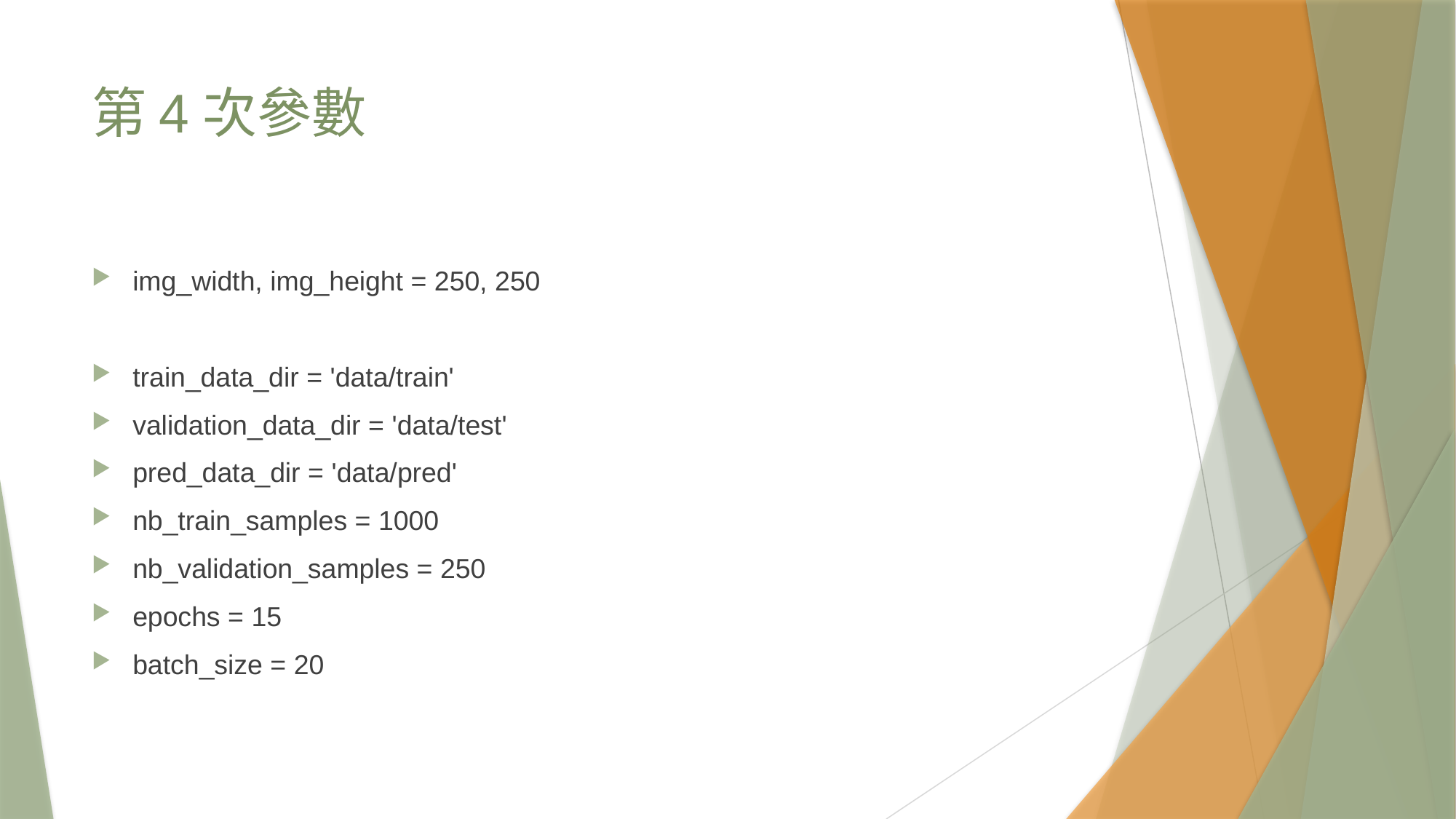

# 第4次參數
img_width, img_height = 250, 250

train_data_dir = 'data/train'
validation_data_dir = 'data/test'
pred_data_dir = 'data/pred'
nb_train_samples = 1000
nb_validation_samples = 250
epochs = 15
batch_size = 20